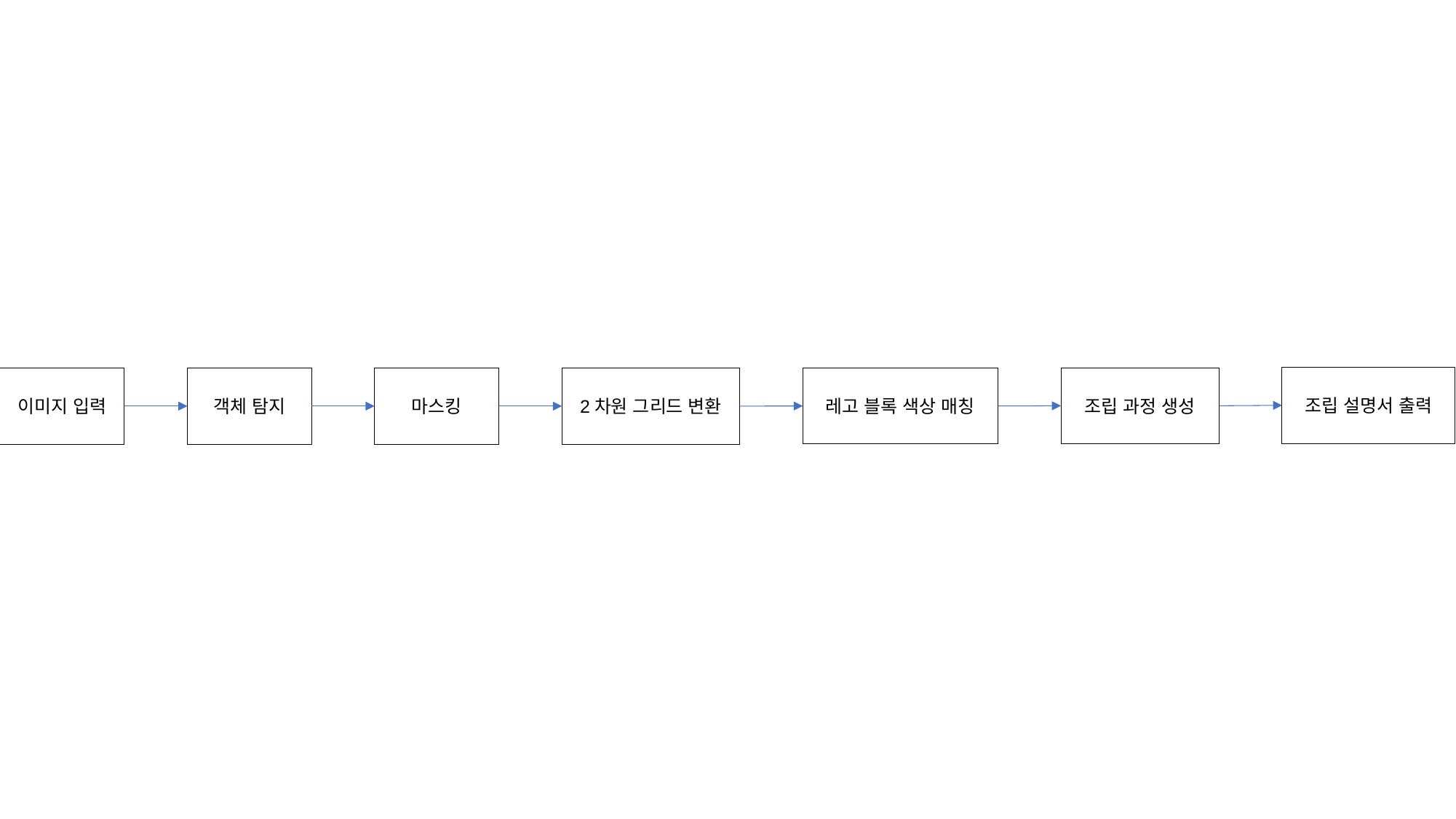

조립 설명서 출력

조립 과정 생성

레고 블록 색상 매칭

이미지 입력

객체 탐지

마스킹

2차원 그리드 변환